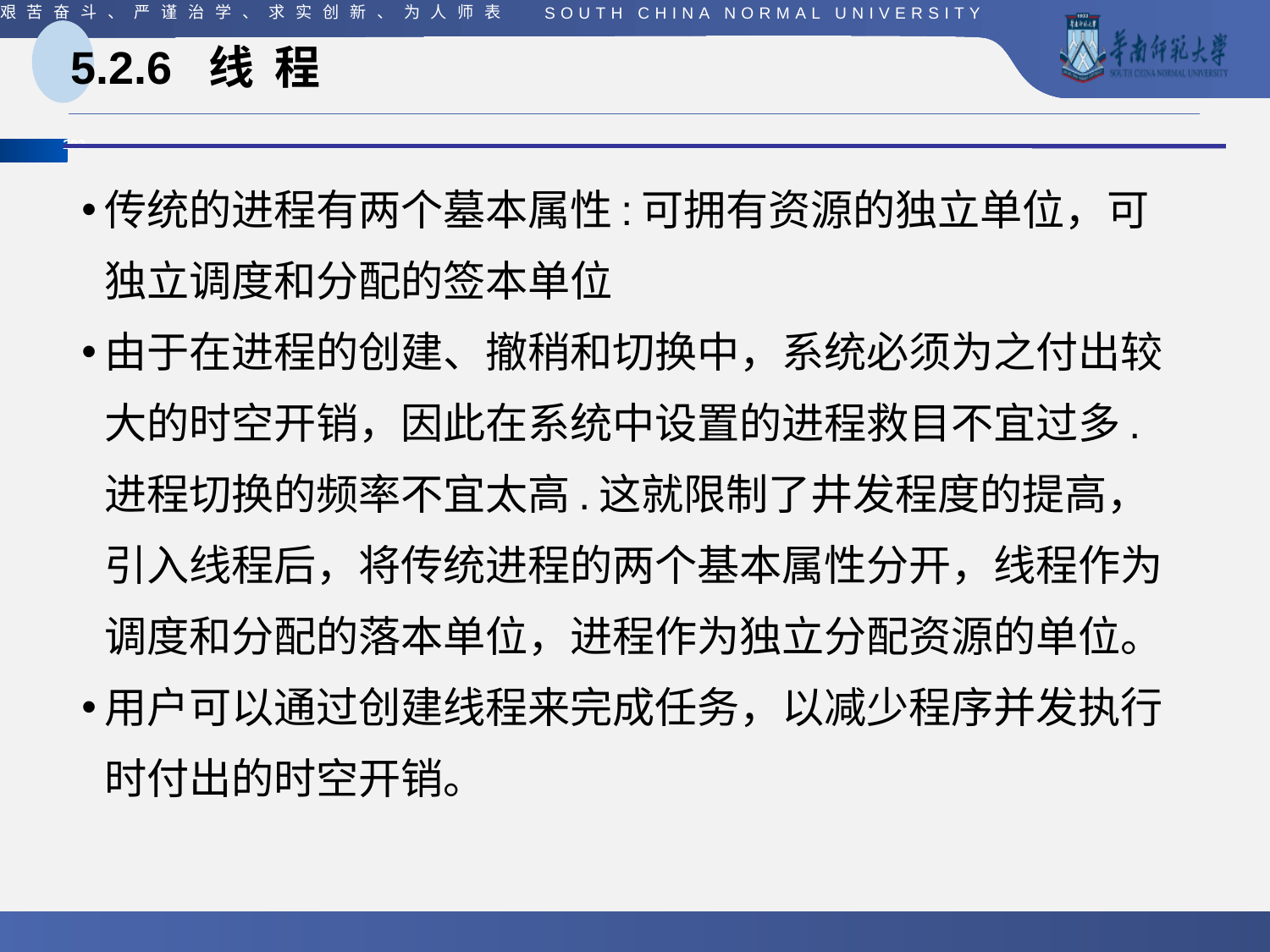

# 5.2.6  线  程
传统的进程有两个墓本属性:可拥有资源的独立单位，可独立调度和分配的签本单位
由于在进程的创建、撤稍和切换中，系统必须为之付出较大的时空开销，因此在系统中设置的进程救目不宜过多.进程切换的频率不宜太高.这就限制了井发程度的提高，引入线程后，将传统进程的两个基本属性分开，线程作为调度和分配的落本单位，进程作为独立分配资源的单位。
用户可以通过创建线程来完成任务，以减少程序并发执行时付出的时空开销。

292